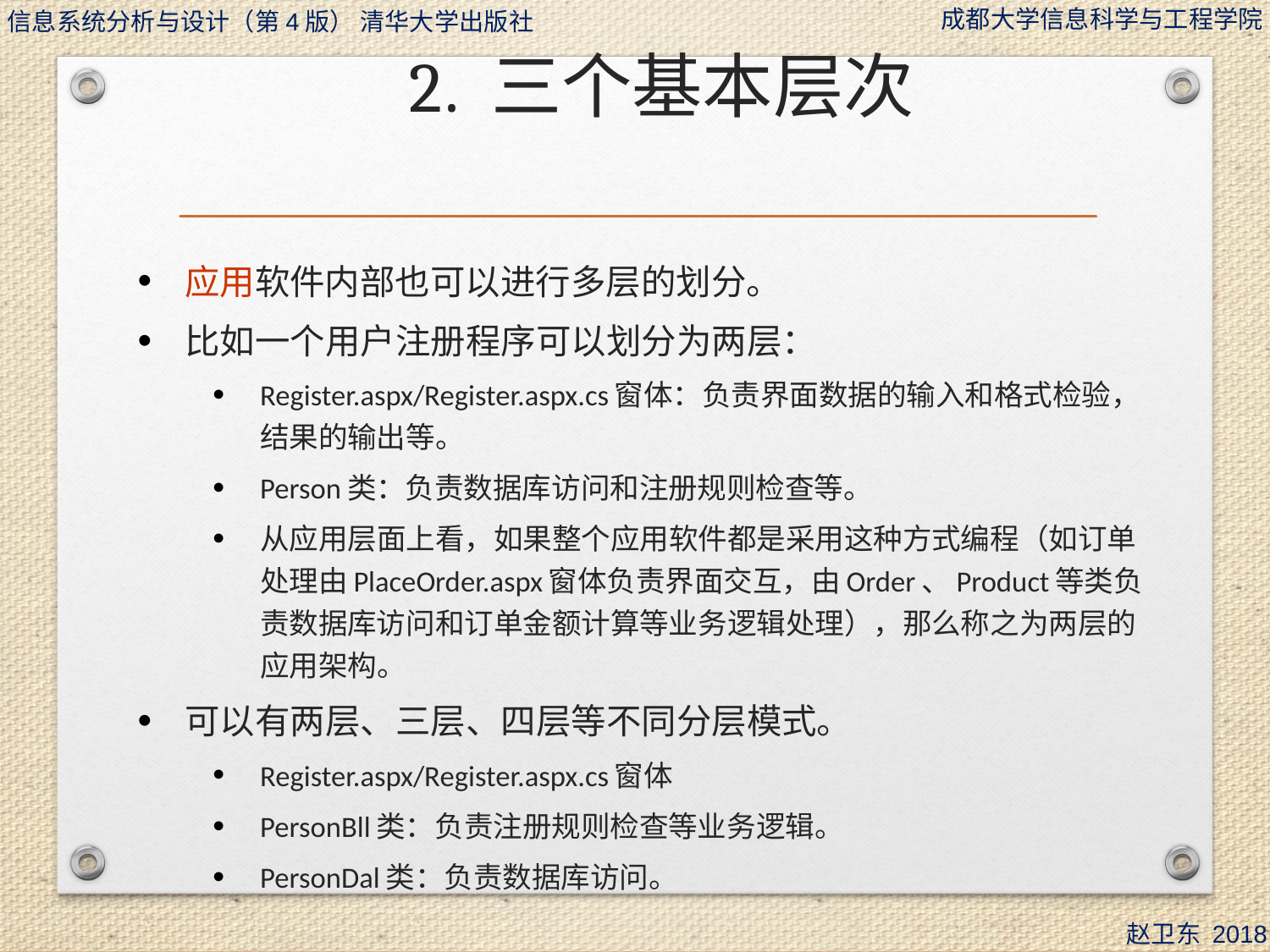

# 2. 三个基本层次
应用软件内部也可以进行多层的划分。
比如一个用户注册程序可以划分为两层：
Register.aspx/Register.aspx.cs窗体：负责界面数据的输入和格式检验，结果的输出等。
Person类：负责数据库访问和注册规则检查等。
从应用层面上看，如果整个应用软件都是采用这种方式编程（如订单处理由PlaceOrder.aspx窗体负责界面交互，由Order、Product等类负责数据库访问和订单金额计算等业务逻辑处理），那么称之为两层的应用架构。
可以有两层、三层、四层等不同分层模式。
Register.aspx/Register.aspx.cs窗体
PersonBll类：负责注册规则检查等业务逻辑。
PersonDal类：负责数据库访问。